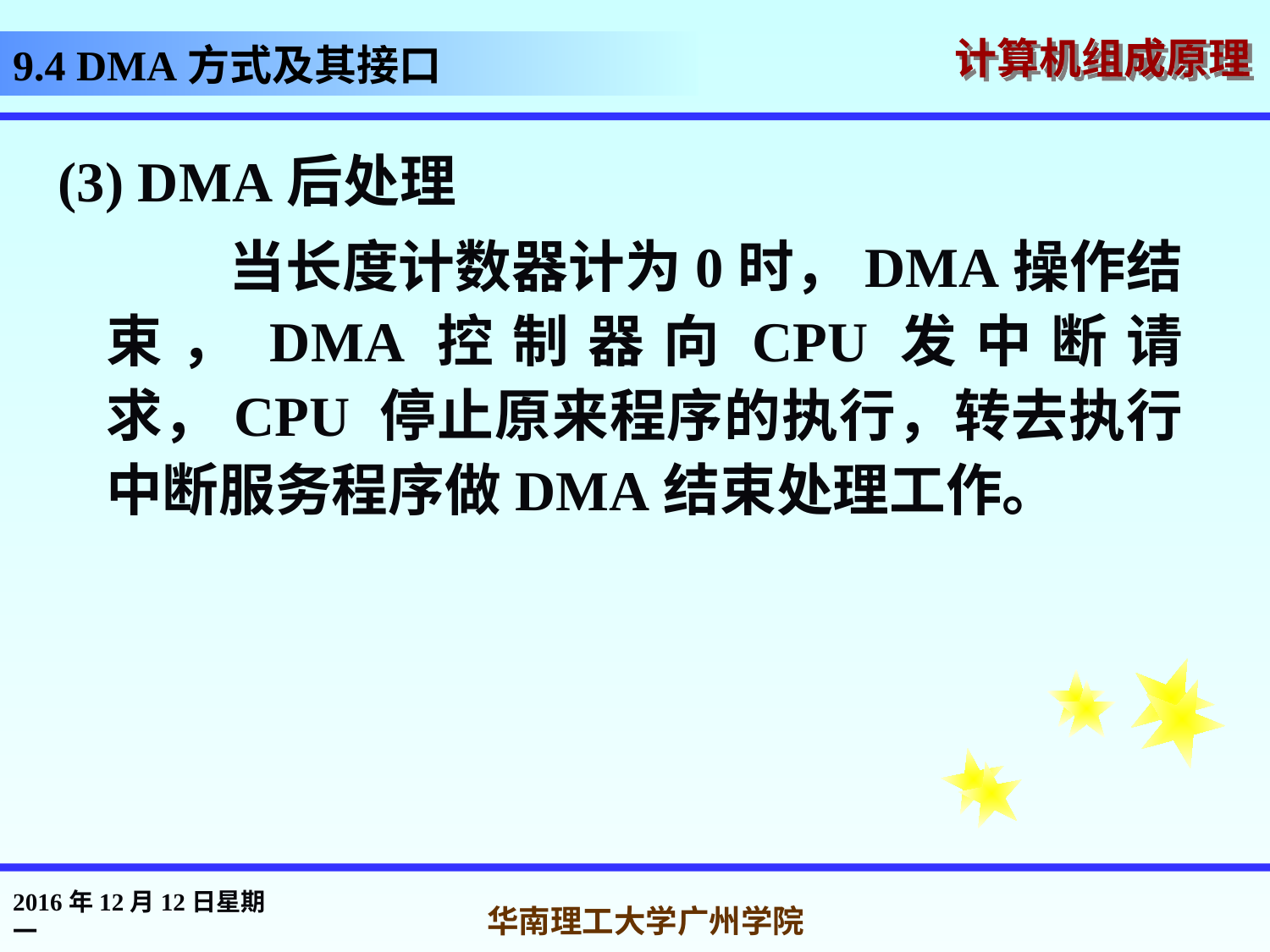

# 9.4 DMA方式及其接口
(3) DMA后处理
            当长度计数器计为0时，DMA操作结束，DMA控制器向CPU发中断请求，CPU 停止原来程序的执行，转去执行中断服务程序做DMA结束处理工作。
2016年12月12日星期一
华南理工大学广州学院